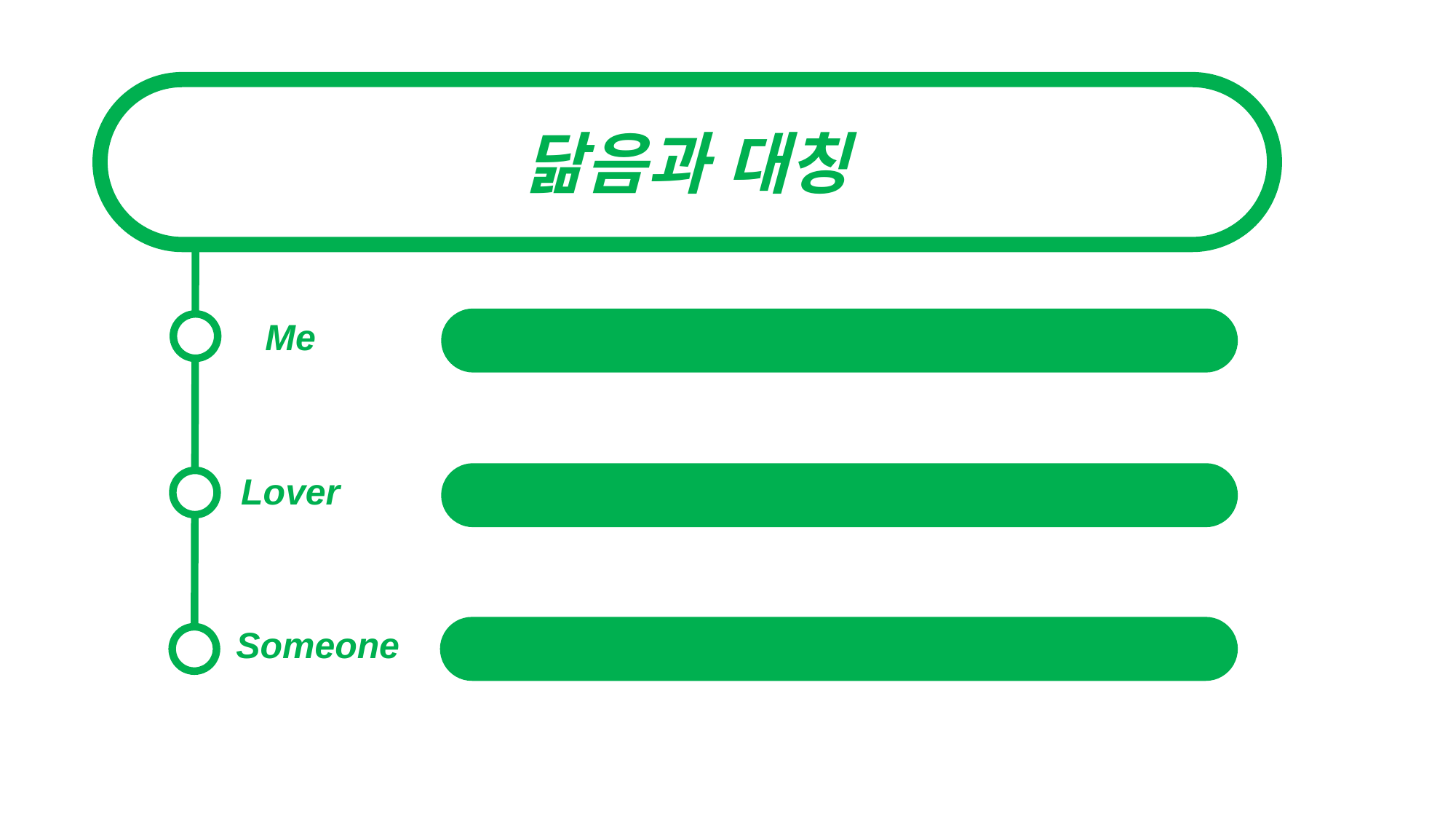

닮음과 대칭
Me
#대칭 #혼자서도 #빛나는 #나

Lover
#사랑하면 #닮는다고 #누가 #그러던데

Someone
#나랑 #묘하게 #닮은 #너 #누구냐